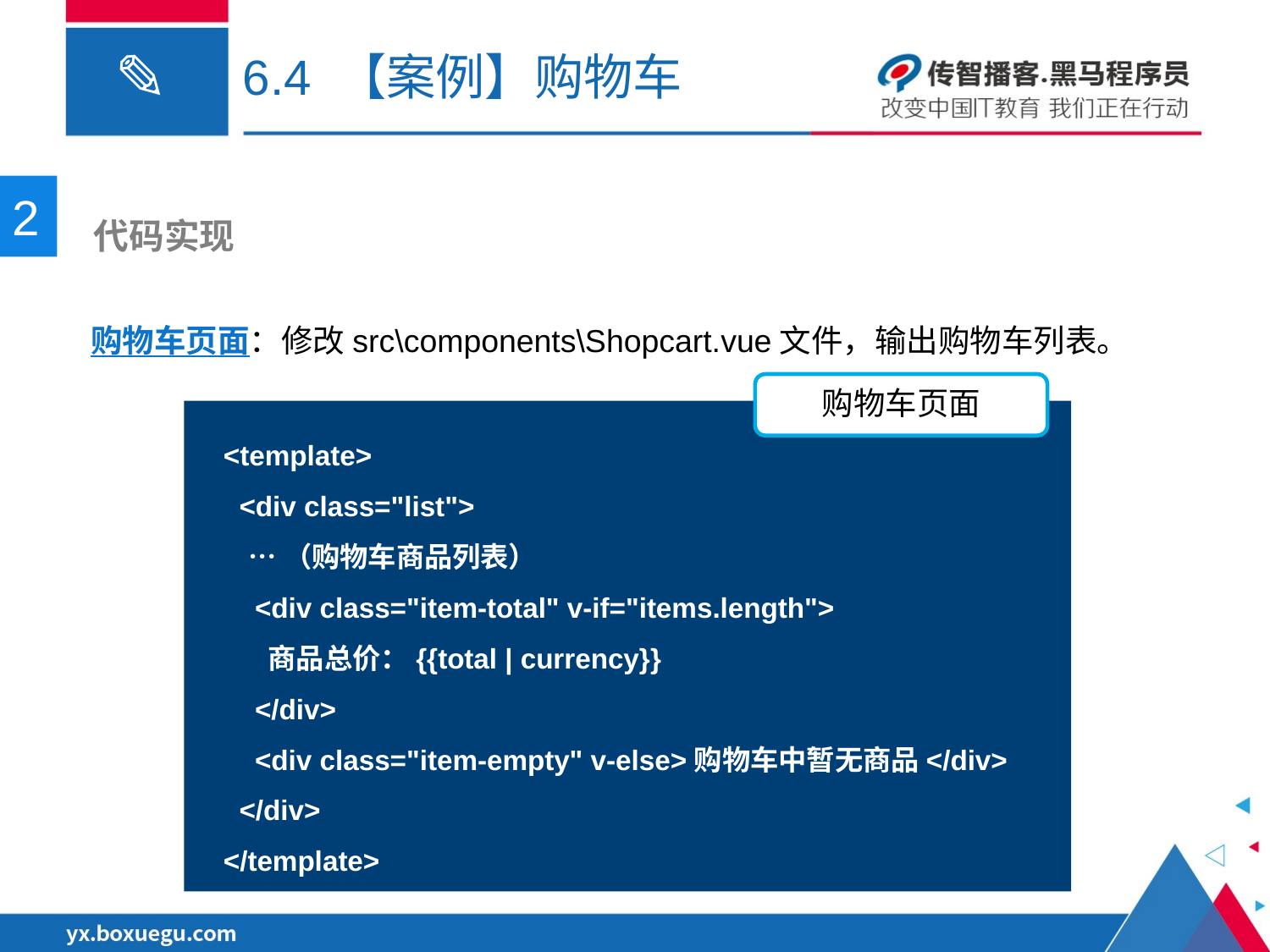

6.4 【案例】购物车

2
  代码实现
购物车页面：修改src\components\Shopcart.vue文件，输出购物车列表。
购物车页面

<template>
  <div class="list">
    …（购物车商品列表）
    <div class="item-total" v-if="items.length">
      商品总价：{{total | currency}}
    </div>
    <div class="item-empty" v-else>购物车中暂无商品</div>
  </div>
</template>